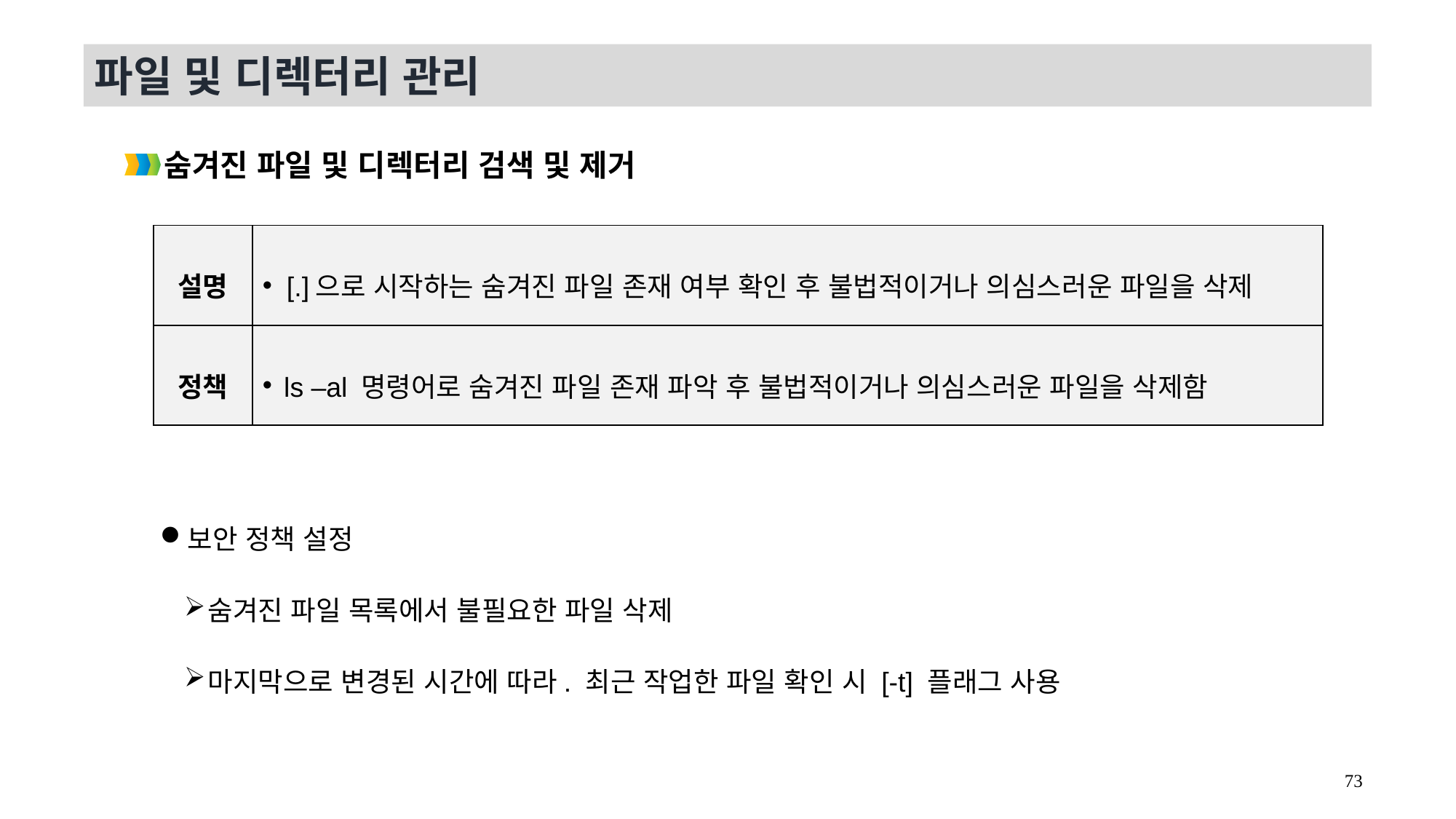

파일 및 디렉터리 관리
숨겨진 파일 및 디렉터리 검색 및 제거

보안 정책 설정
숨겨진 파일 목록에서 불필요한 파일 삭제
마지막으로 변경된 시간에 따라. 최근 작업한 파일 확인 시 [-t] 플래그 사용
| 설명 | [.]으로 시작하는 숨겨진 파일 존재 여부 확인 후 불법적이거나 의심스러운 파일을 삭제 |
| --- | --- |
| 정책 | ls –al 명령어로 숨겨진 파일 존재 파악 후 불법적이거나 의심스러운 파일을 삭제함 |